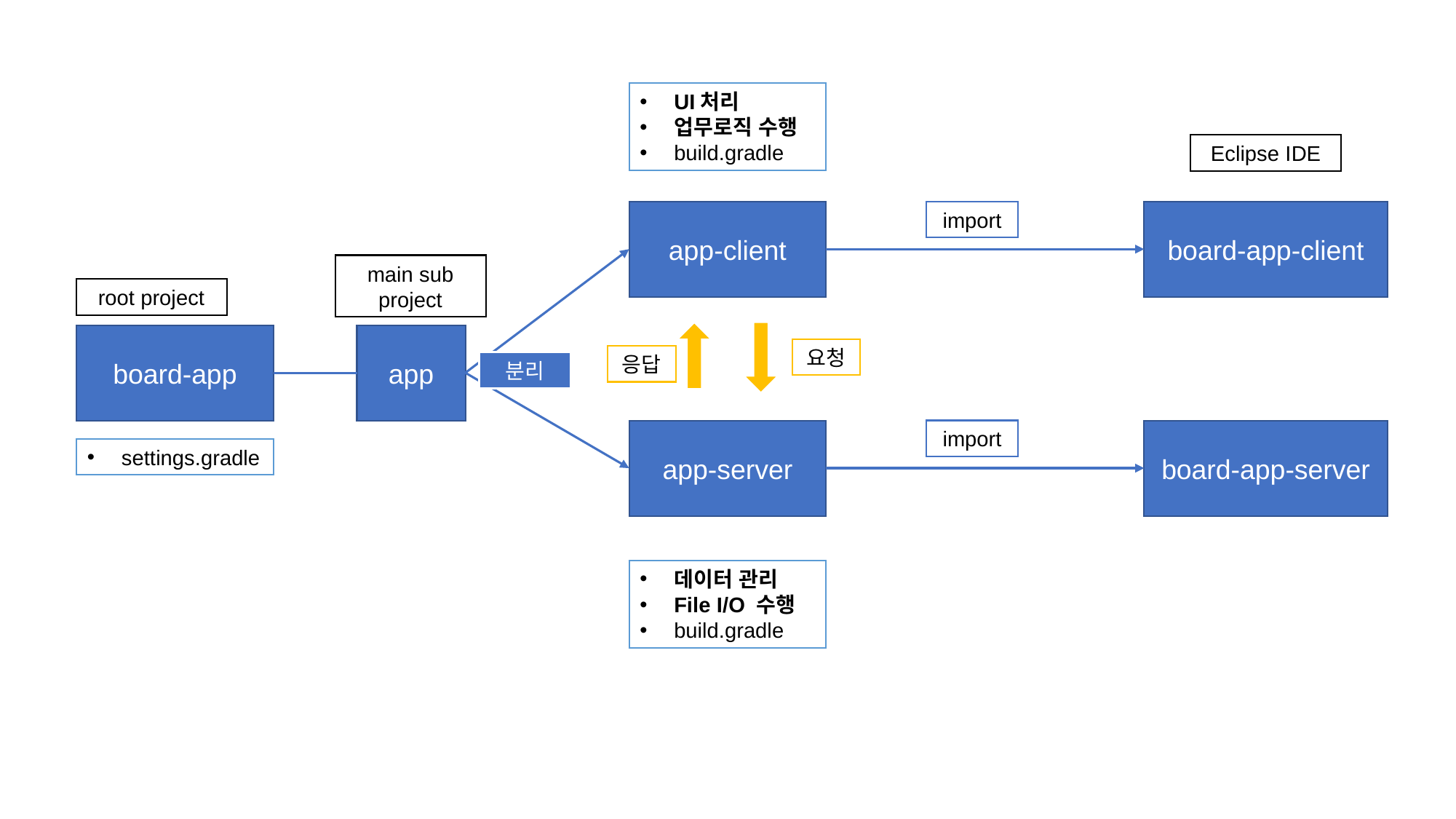

UI처리
업무로직 수행
build.gradle
Eclipse IDE
import
board-app-client
app-client
main sub
project
root project
board-app
app

요청

응답
분리
import
app-server
board-app-server
settings.gradle
데이터 관리
File I/O 수행
build.gradle